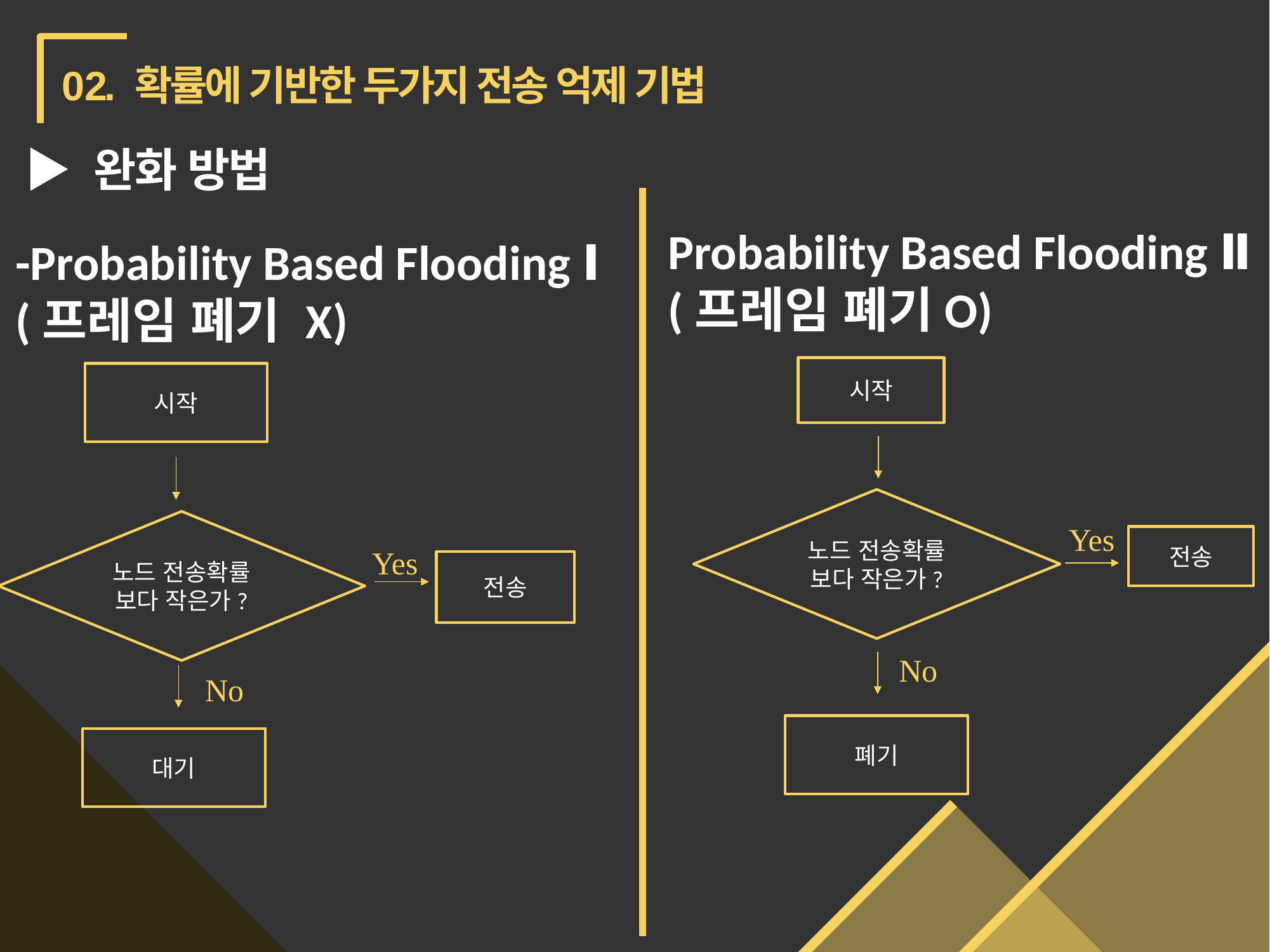

02. 확률에 기반한 두가지 전송 억제 기법
▶ 완화 방법
Probability Based Flooding Ⅱ
(프레임 폐기O)

-Probability Based Flooding Ⅰ
(프레임 폐기 X)

시작
시작
노드 전송확률
보다 작은가?
노드 전송확률
보다 작은가?
Yes
전송
Yes
전송

No

No
폐기
대기